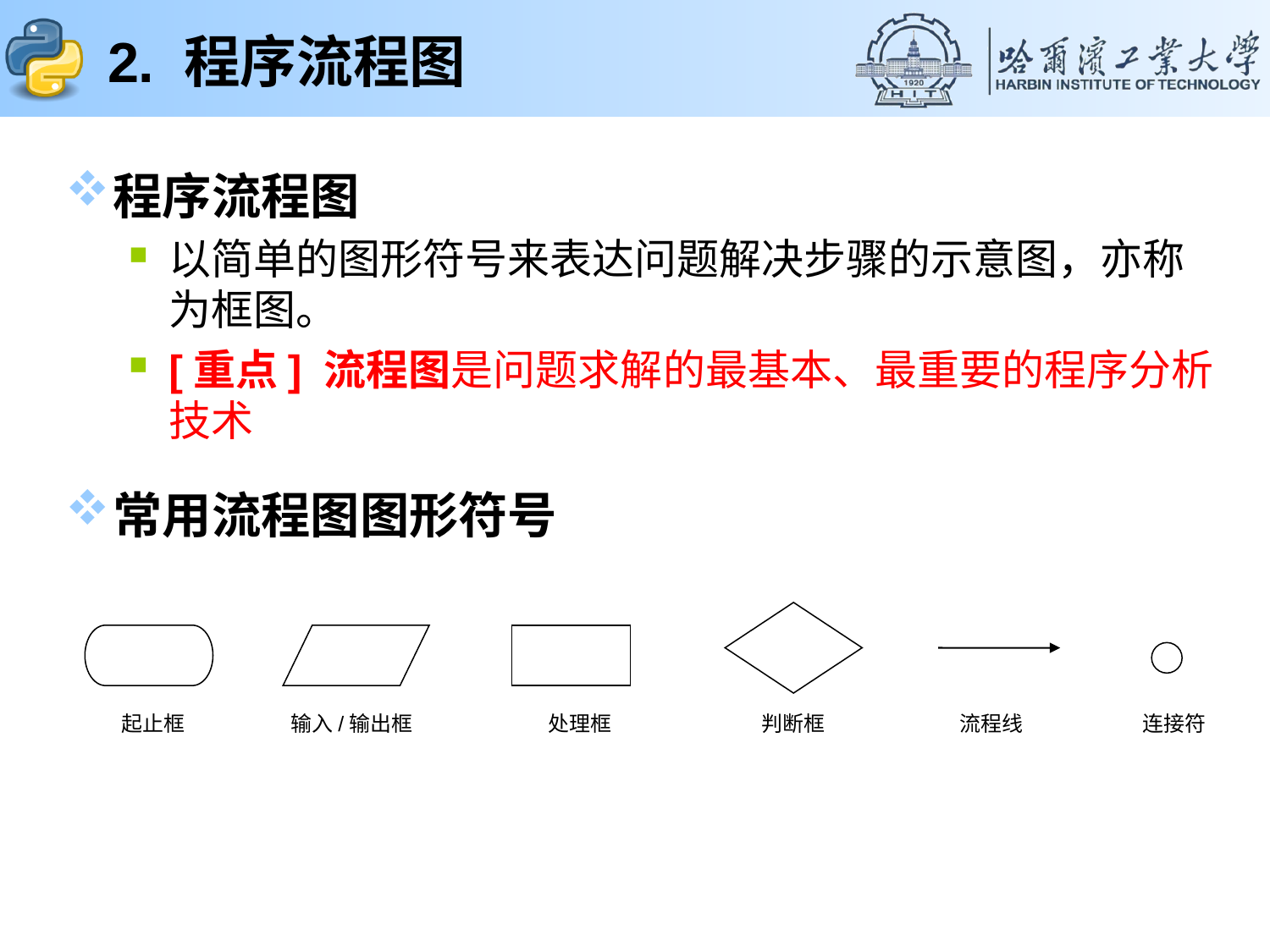

# 2. 程序流程图
程序流程图
以简单的图形符号来表达问题解决步骤的示意图，亦称为框图。
[重点] 流程图是问题求解的最基本、最重要的程序分析技术
常用流程图图形符号

起止框
输入/输出框
处理框
判断框
流程线
连接符